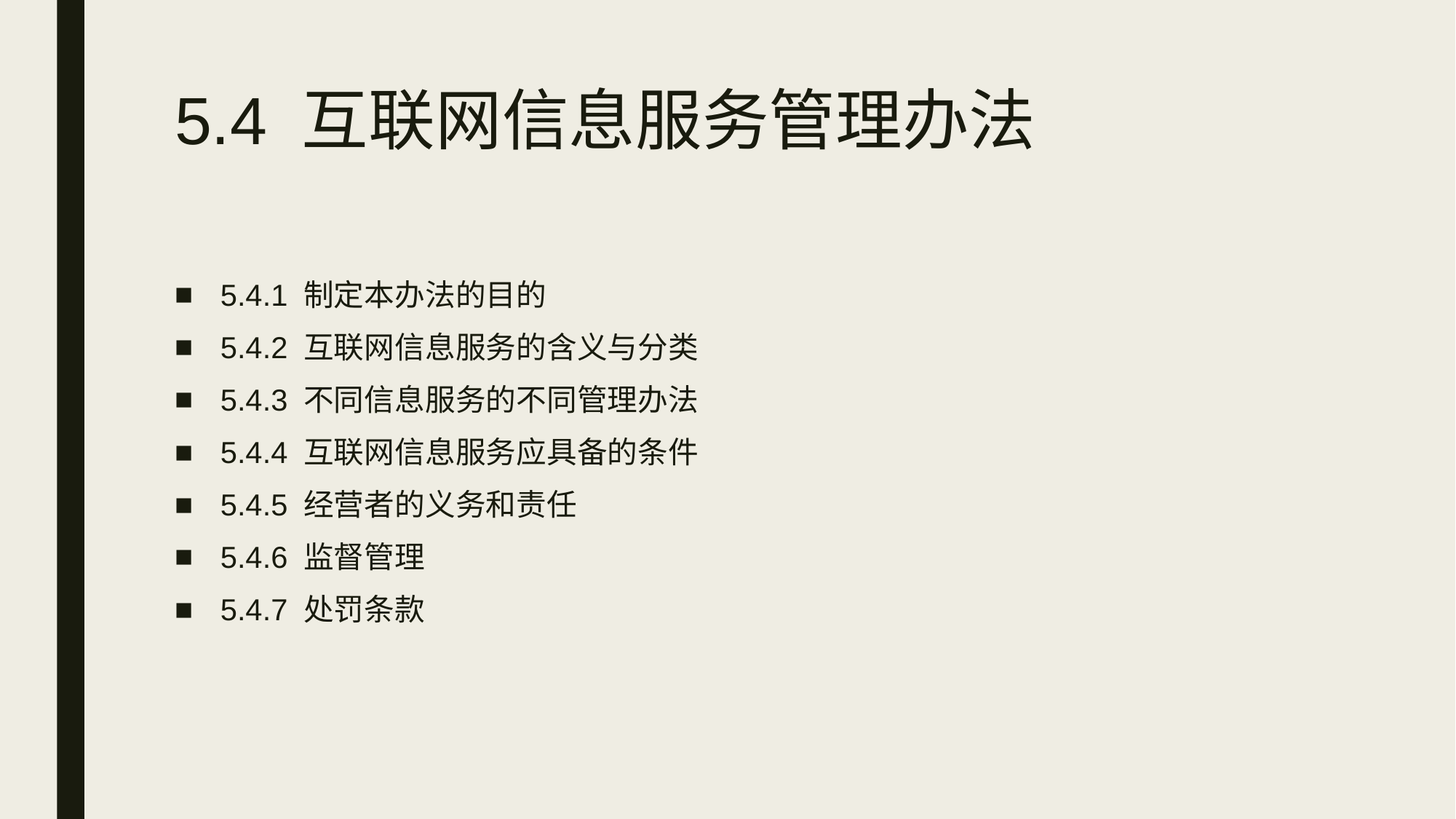

# 5.4 互联网信息服务管理办法
5.4.1 制定本办法的目的
5.4.2 互联网信息服务的含义与分类
5.4.3 不同信息服务的不同管理办法
5.4.4 互联网信息服务应具备的条件
5.4.5 经营者的义务和责任
5.4.6 监督管理
5.4.7 处罚条款